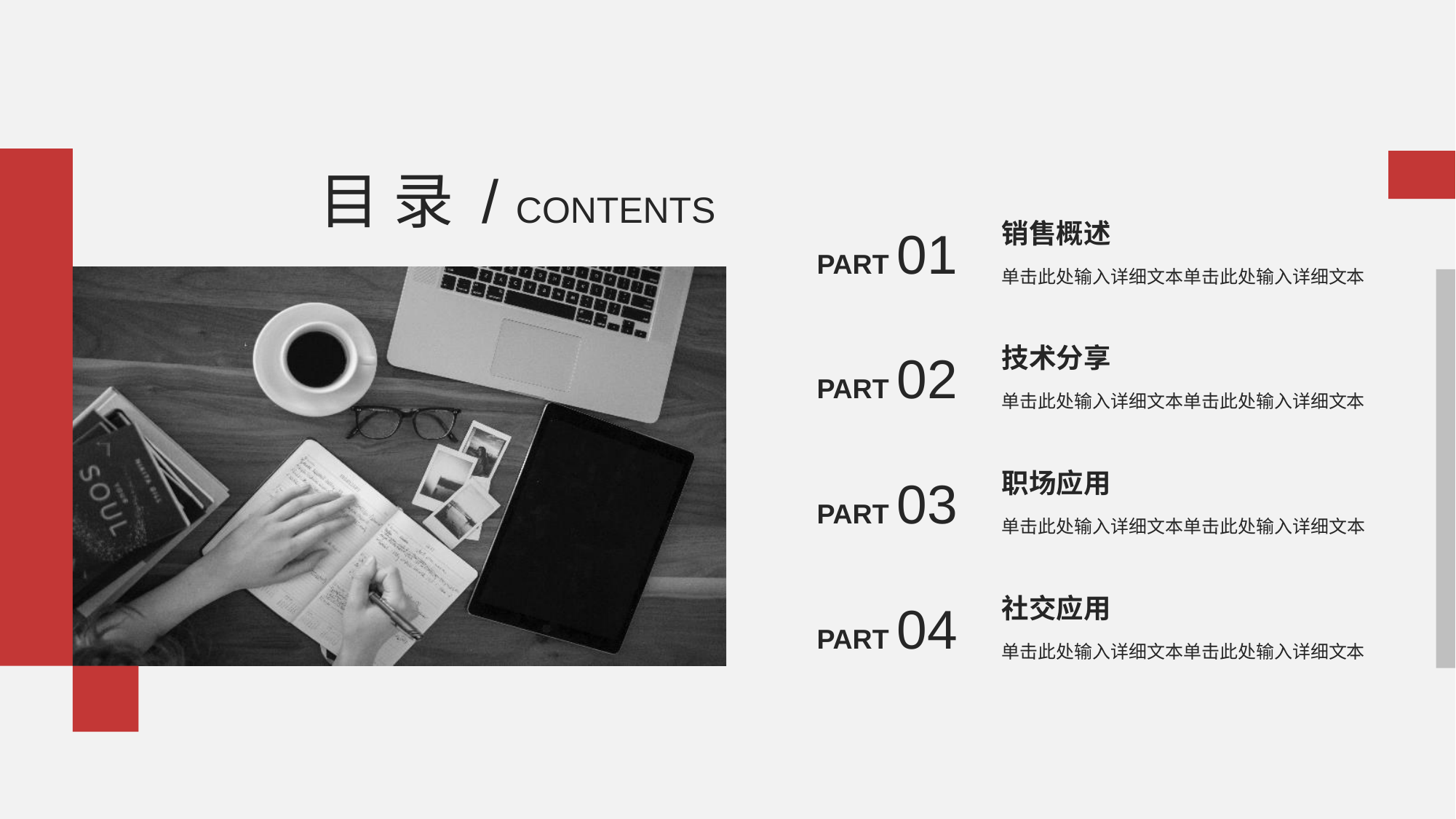

目 录 / CONTENTS
销售概述
PART 01
单击此处输入详细文本单击此处输入详细文本

技术分享
PART 02
单击此处输入详细文本单击此处输入详细文本
职场应用
PART 03
单击此处输入详细文本单击此处输入详细文本
社交应用
PART 04
单击此处输入详细文本单击此处输入详细文本